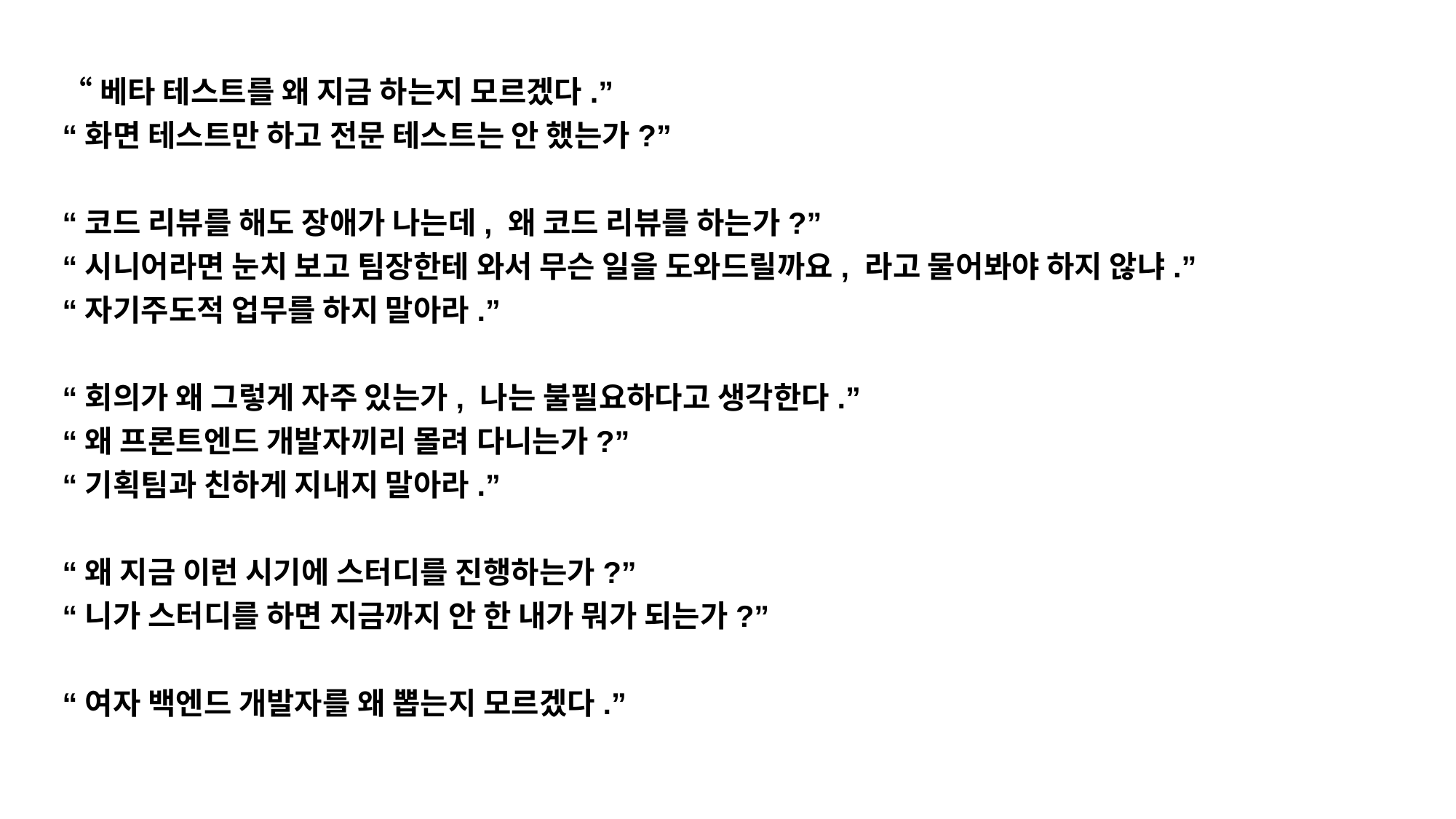

# “베타 테스트를 왜 지금 하는지 모르겠다.” “화면 테스트만 하고 전문 테스트는 안 했는가?” “코드 리뷰를 해도 장애가 나는데, 왜 코드 리뷰를 하는가?” “시니어라면 눈치 보고 팀장한테 와서 무슨 일을 도와드릴까요, 라고 물어봐야 하지 않냐.” “자기주도적 업무를 하지 말아라.” “회의가 왜 그렇게 자주 있는가, 나는 불필요하다고 생각한다.” “왜 프론트엔드 개발자끼리 몰려 다니는가?” “기획팀과 친하게 지내지 말아라.” “왜 지금 이런 시기에 스터디를 진행하는가?” “니가 스터디를 하면 지금까지 안 한 내가 뭐가 되는가?” “여자 백엔드 개발자를 왜 뽑는지 모르겠다.”